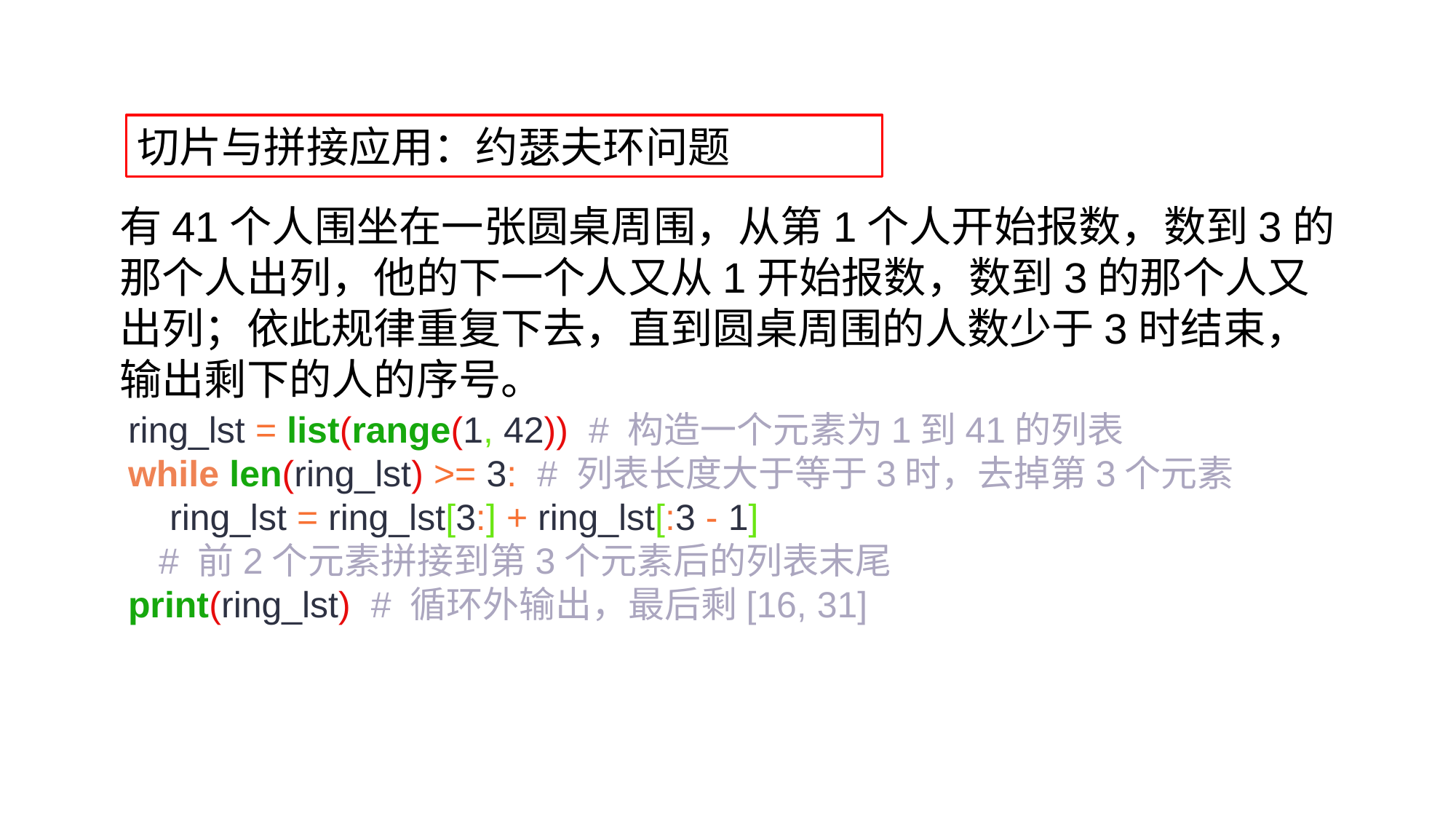

切片与拼接应用：约瑟夫环问题
有41个人围坐在一张圆桌周围，从第1个人开始报数，数到3的那个人出列，他的下一个人又从1开始报数，数到3的那个人又出列；依此规律重复下去，直到圆桌周围的人数少于3时结束，输出剩下的人的序号。
ring_lst = list(range(1, 42))  # 构造一个元素为1到41的列表
while len(ring_lst) >= 3:  # 列表长度大于等于3时，去掉第3个元素
    ring_lst = ring_lst[3:] + ring_lst[:3 - 1]
   # 前2个元素拼接到第3个元素后的列表末尾
print(ring_lst)  # 循环外输出，最后剩[16, 31]